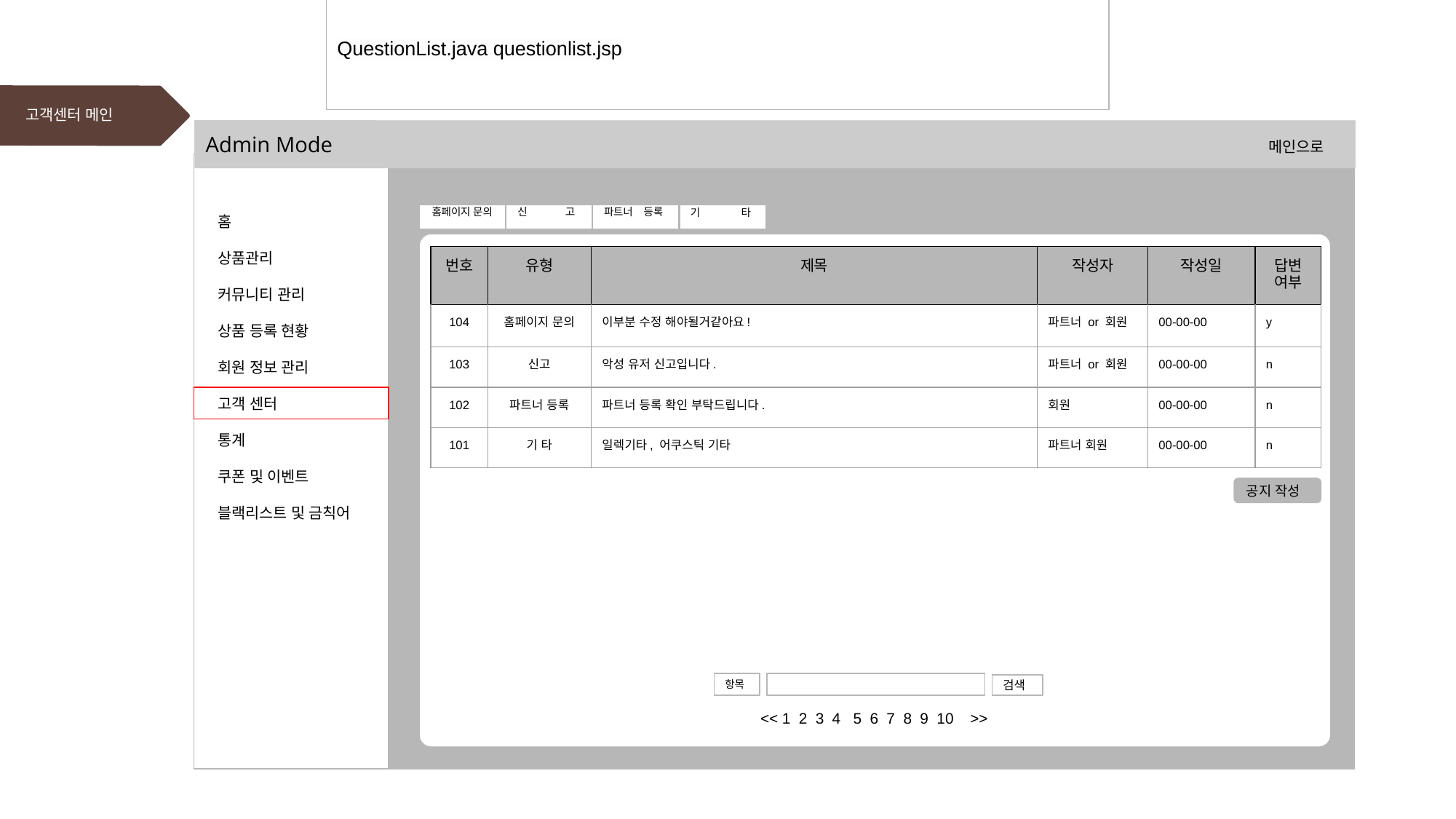

QuestionList.java questionlist.jsp
고객센터 메인

Admin Mode
메인으로

홈

상품관리

커뮤니티 관리

상품 등록 현황

회원 정보 관리

고객 센터

통계

쿠폰 및 이벤트

블랙리스트 및 금칙어

Admin Mode
메인으로

Admin Mode

홈페이지 문의
신              고
파트너    등록
기               타
홈

상품관리

커뮤니티 관리

상품 등록

회원 정보 관리

고객 센터

통계

쿠폰 및 이벤트

블랙리스트 및 금칙어

| 번호 | 유형 | 제목 | 작성자 | 작성일 | 답변 여부 |
| --- | --- | --- | --- | --- | --- |
| 104 | 홈페이지 문의 | 이부분 수정 해야될거같아요! | 파트너 or 회원 | 00-00-00 | y |
| 103 | 신고 | 악성 유저 신고입니다. | 파트너 or 회원 | 00-00-00 | n |
| 102 | 파트너 등록 | 파트너 등록 확인 부탁드립니다. | 회원 | 00-00-00 | n |
| 101 | 기 타 | 일렉기타, 어쿠스틱 기타 | 파트너 회원 | 00-00-00 | n |

공지 작성
항목

검색
   << 1  2  3  4   5  6  7  8  9  10    >>